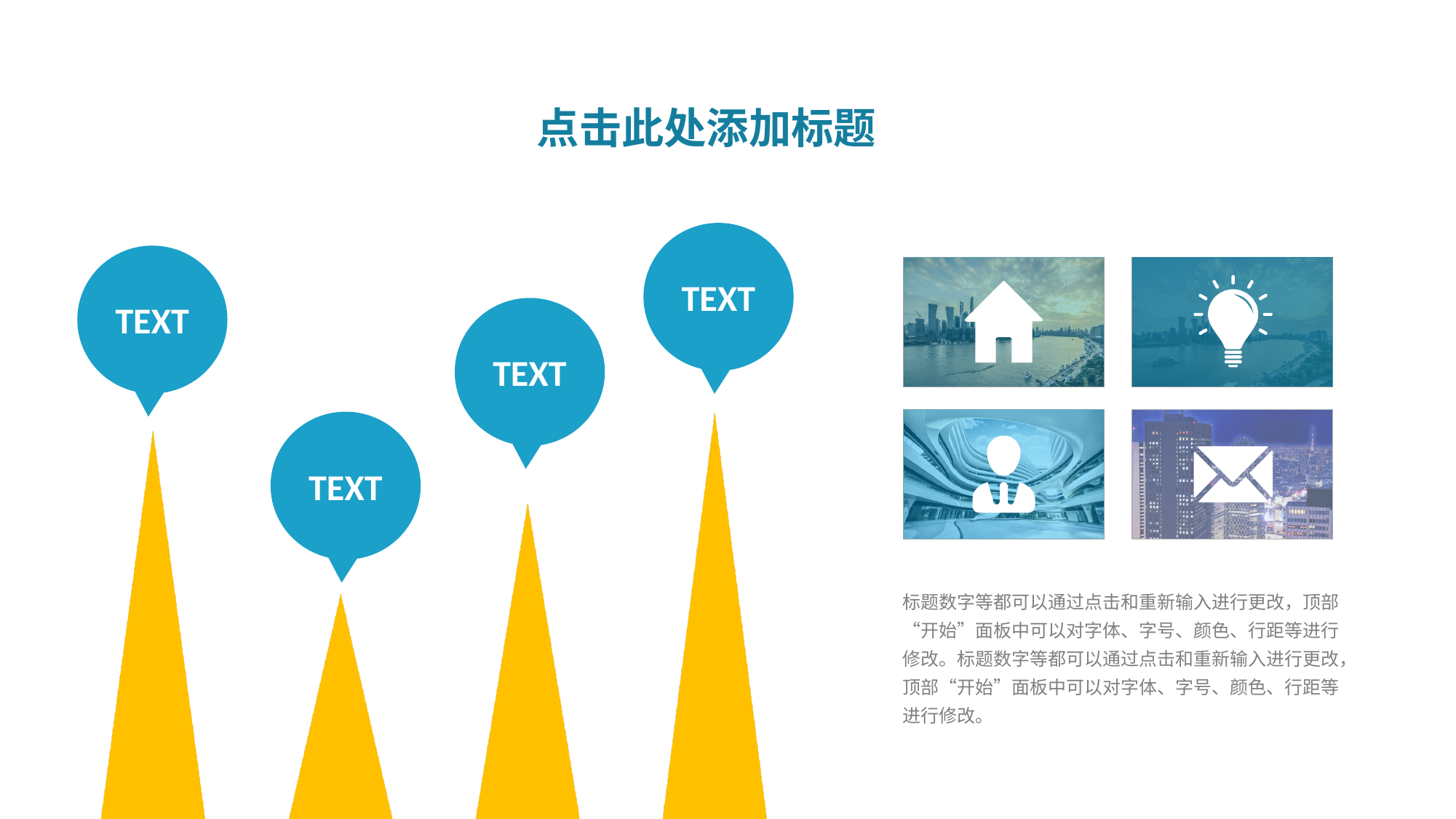

点击此处添加标题
TEXT
TEXT

TEXT

### Chart

| Category | 1 |
|---|---|
| A | 4.3 |
| B | 2.5 |
| C | 3.5 |
| D | 4.5 |

TEXT

标题数字等都可以通过点击和重新输入进行更改，顶部“开始”面板中可以对字体、字号、颜色、行距等进行修改。标题数字等都可以通过点击和重新输入进行更改，顶部“开始”面板中可以对字体、字号、颜色、行距等进行修改。